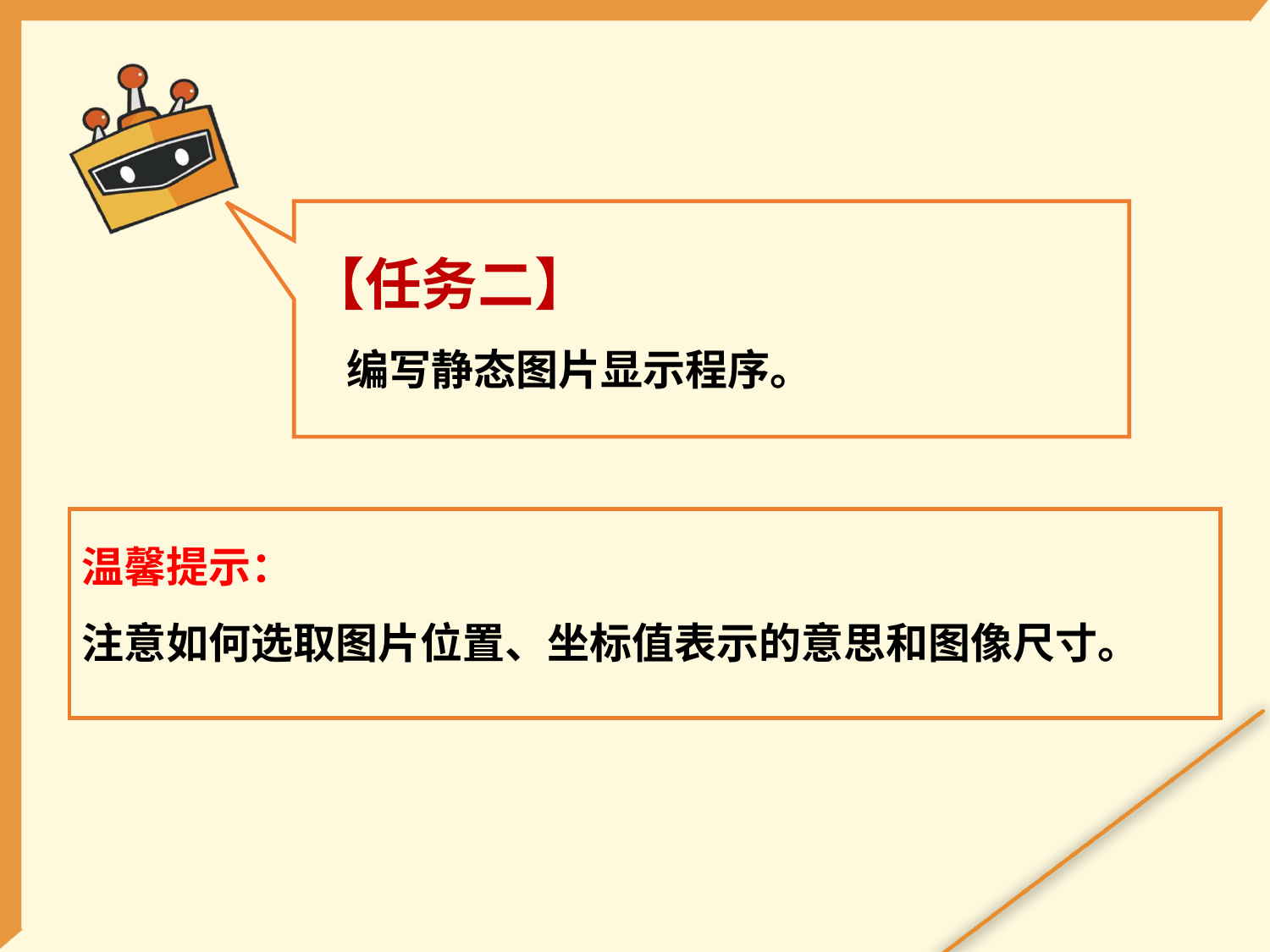

【任务二】
编写静态图片显示程序。
温馨提示：
注意如何选取图片位置、坐标值表示的意思和图像尺寸。